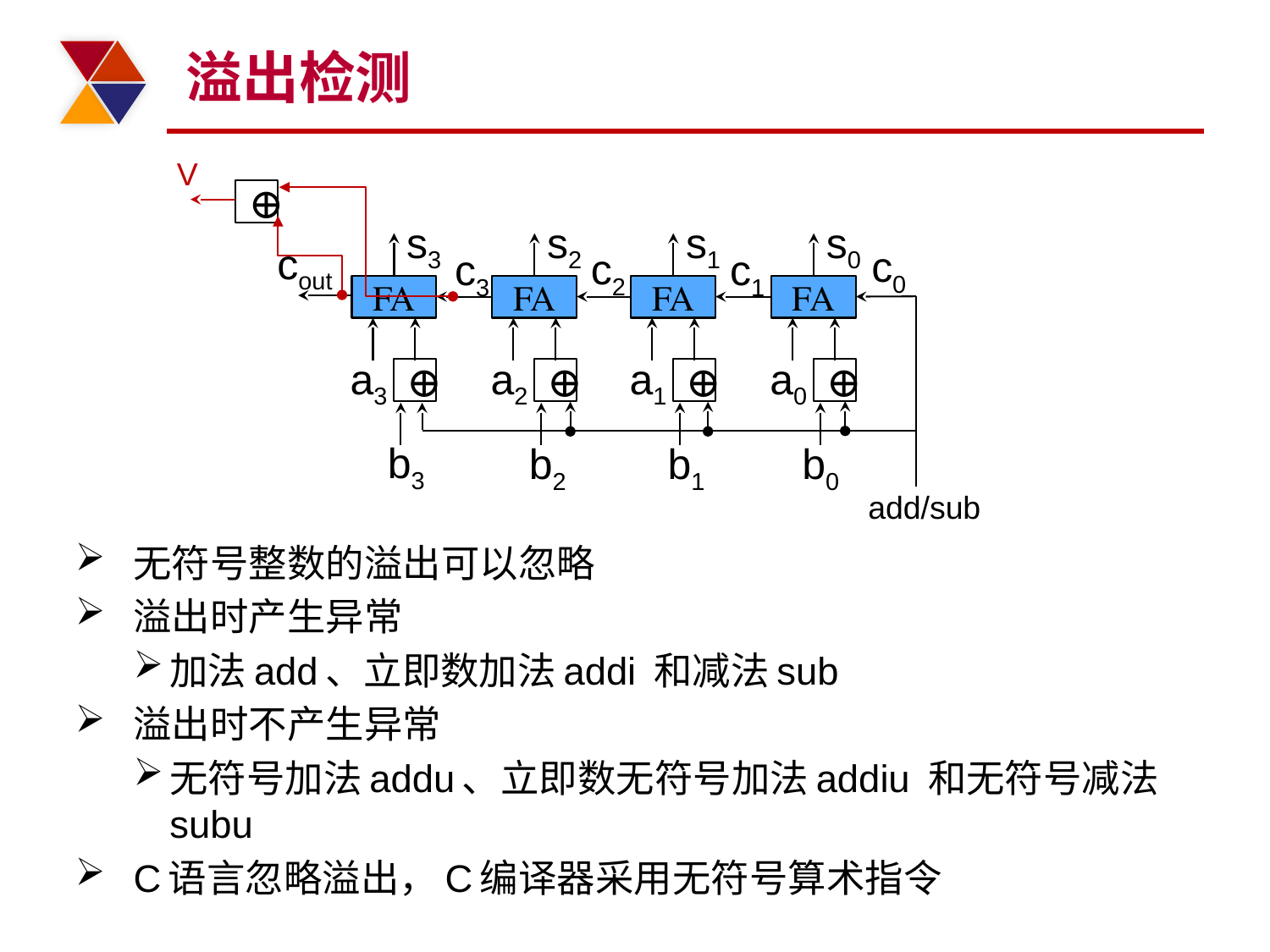

# 溢出检测
V
⊕
s3
s2
s1
s0
cout
FA
FA
FA
FA
c0
c2
c3
c1
a3
a2
a1
a0
⊕
⊕
⊕
⊕
b3
b0
b2
b1
add/sub
无符号整数的溢出可以忽略
溢出时产生异常
加法add、立即数加法addi 和减法sub
溢出时不产生异常
无符号加法addu、立即数无符号加法addiu 和无符号减法subu
C语言忽略溢出，C编译器采用无符号算术指令